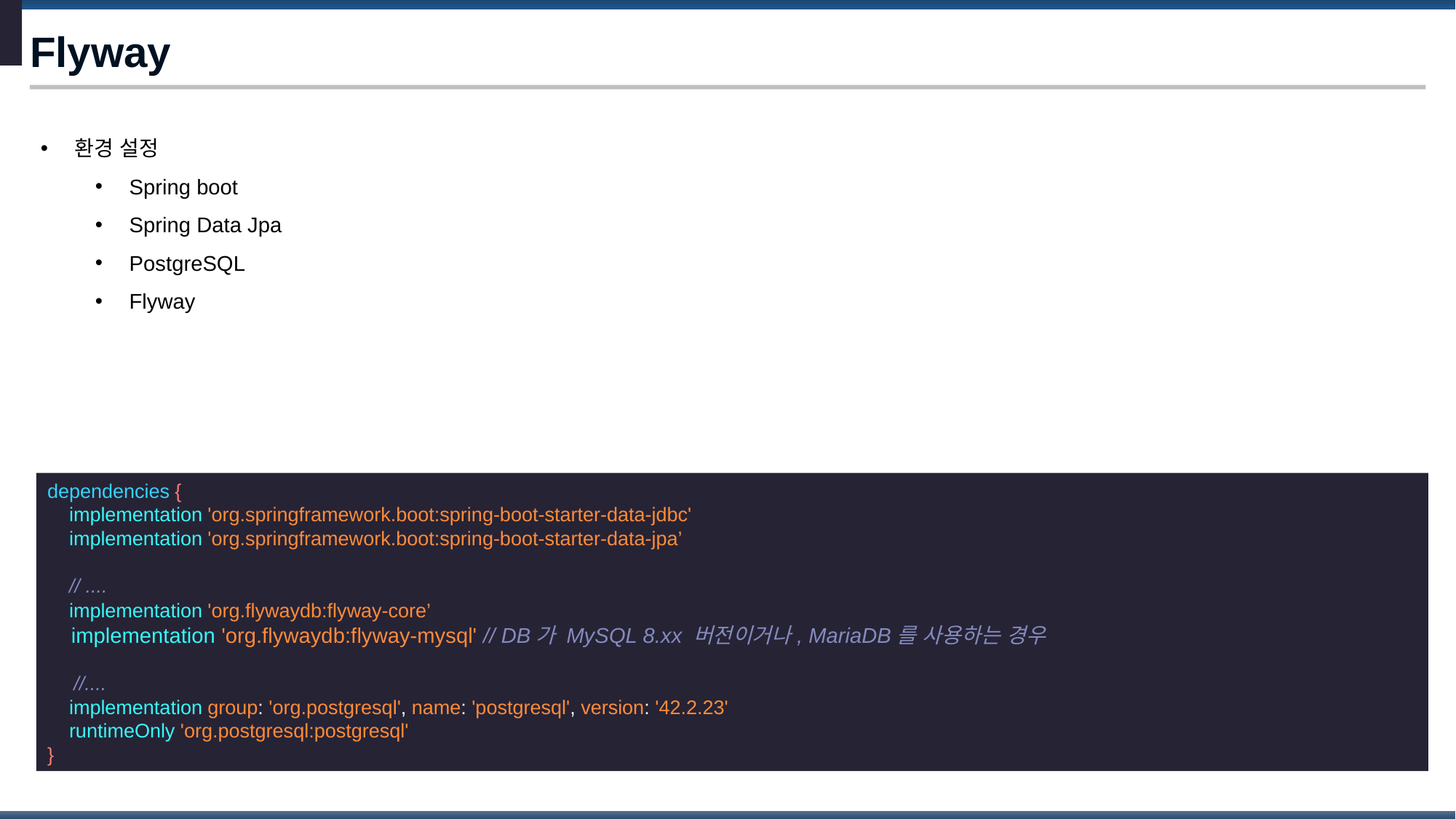

# Flyway
환경 설정
Spring boot
Spring Data Jpa
PostgreSQL
Flyway

dependencies {
    implementation 'org.springframework.boot:spring-boot-starter-data-jdbc'
    implementation 'org.springframework.boot:spring-boot-starter-data-jpa’

    // ....
    implementation 'org.flywaydb:flyway-core’
    implementation 'org.flywaydb:flyway-mysql' // DB가 MySQL 8.xx 버전이거나, MariaDB를 사용하는 경우
    //....
    implementation group: 'org.postgresql', name: 'postgresql', version: '42.2.23'
    runtimeOnly 'org.postgresql:postgresql'
}